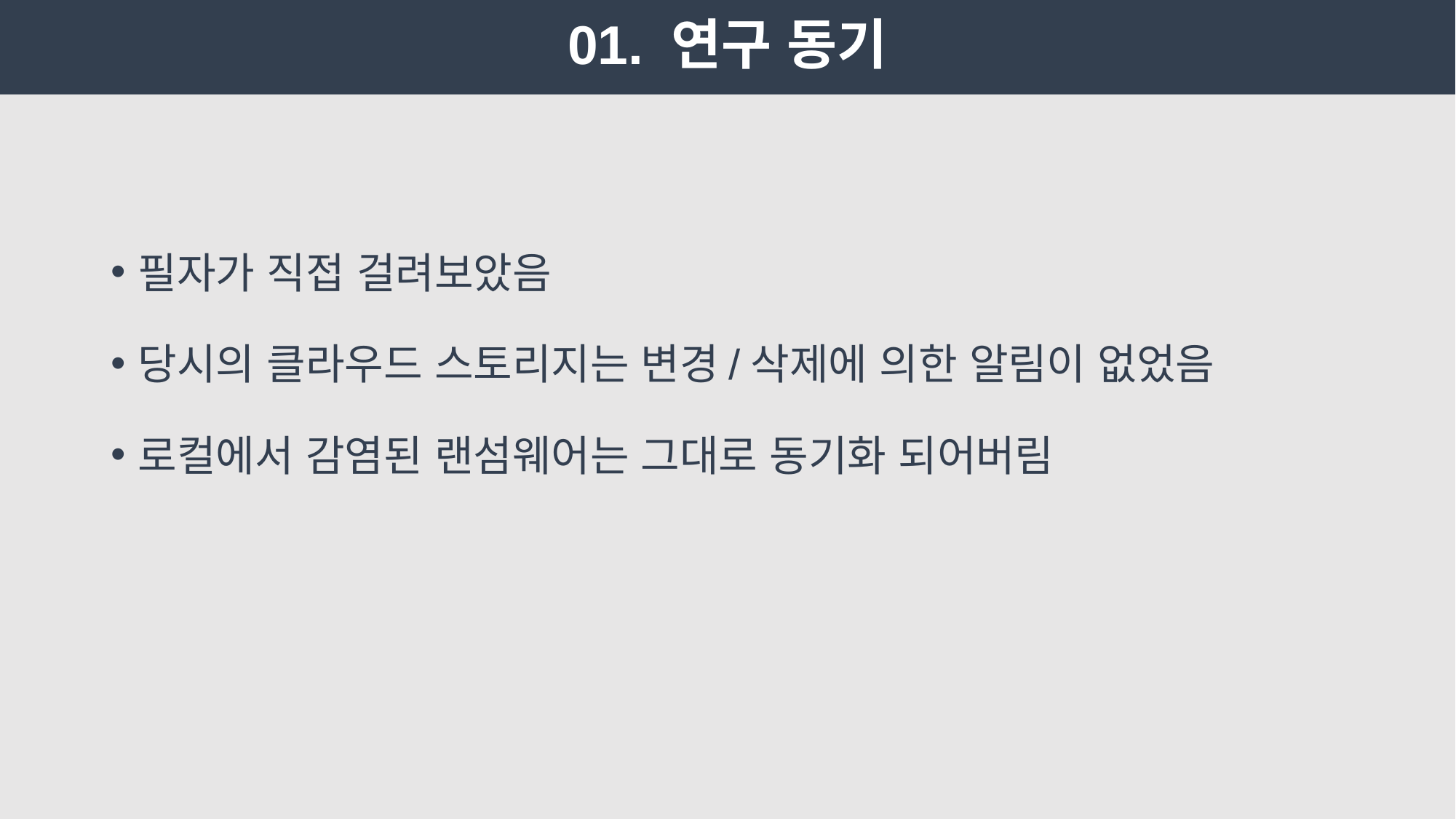

# 01. 연구 동기
필자가 직접 걸려보았음
당시의 클라우드 스토리지는 변경/삭제에 의한 알림이 없었음
로컬에서 감염된 랜섬웨어는 그대로 동기화 되어버림